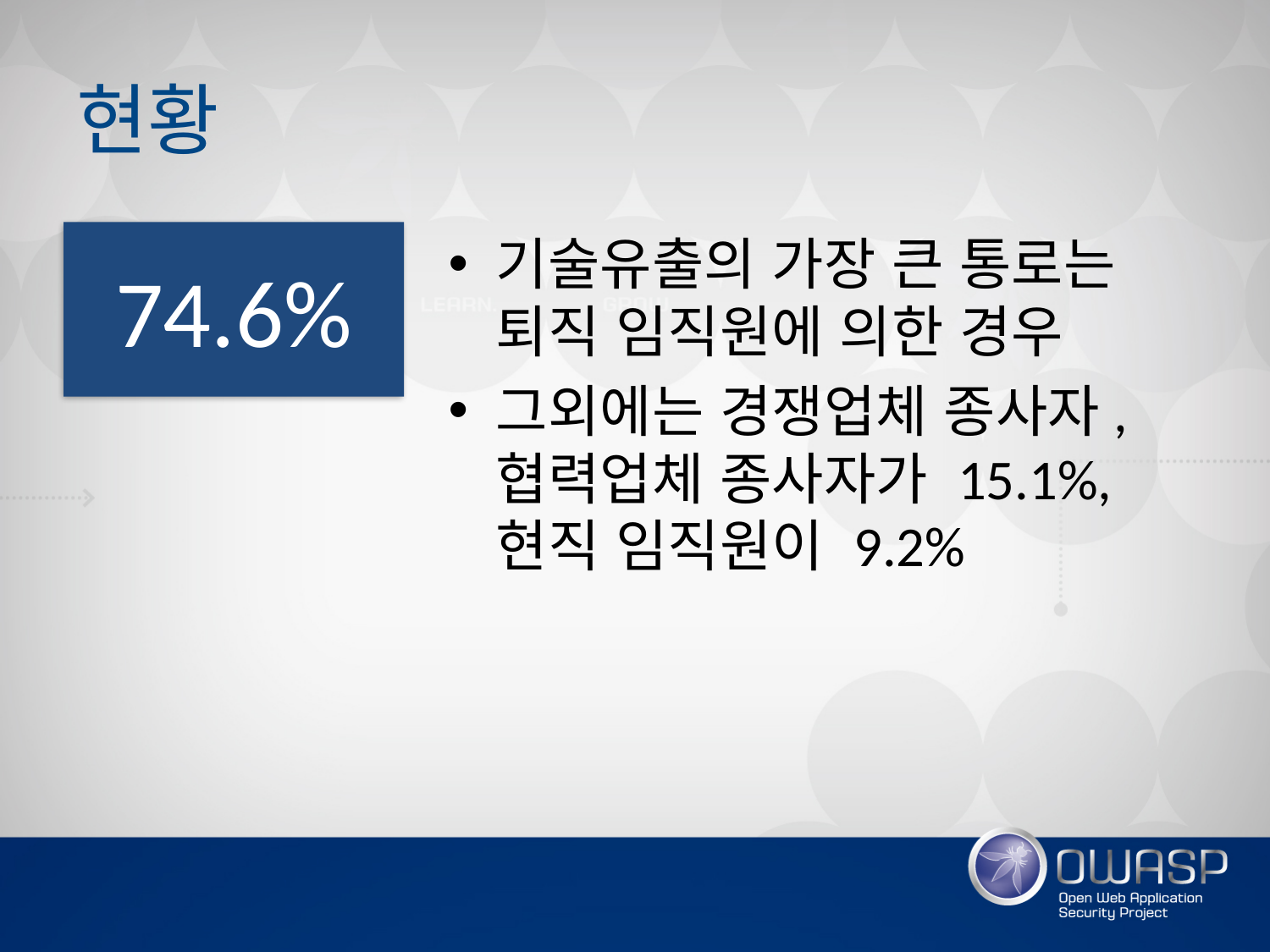

# 현황
74.6%
기술유출의 가장 큰 통로는
퇴직 임직원에 의한 경우
그외에는 경쟁업체 종사자, 협력업체 종사자가 15.1%, 현직 임직원이 9.2%